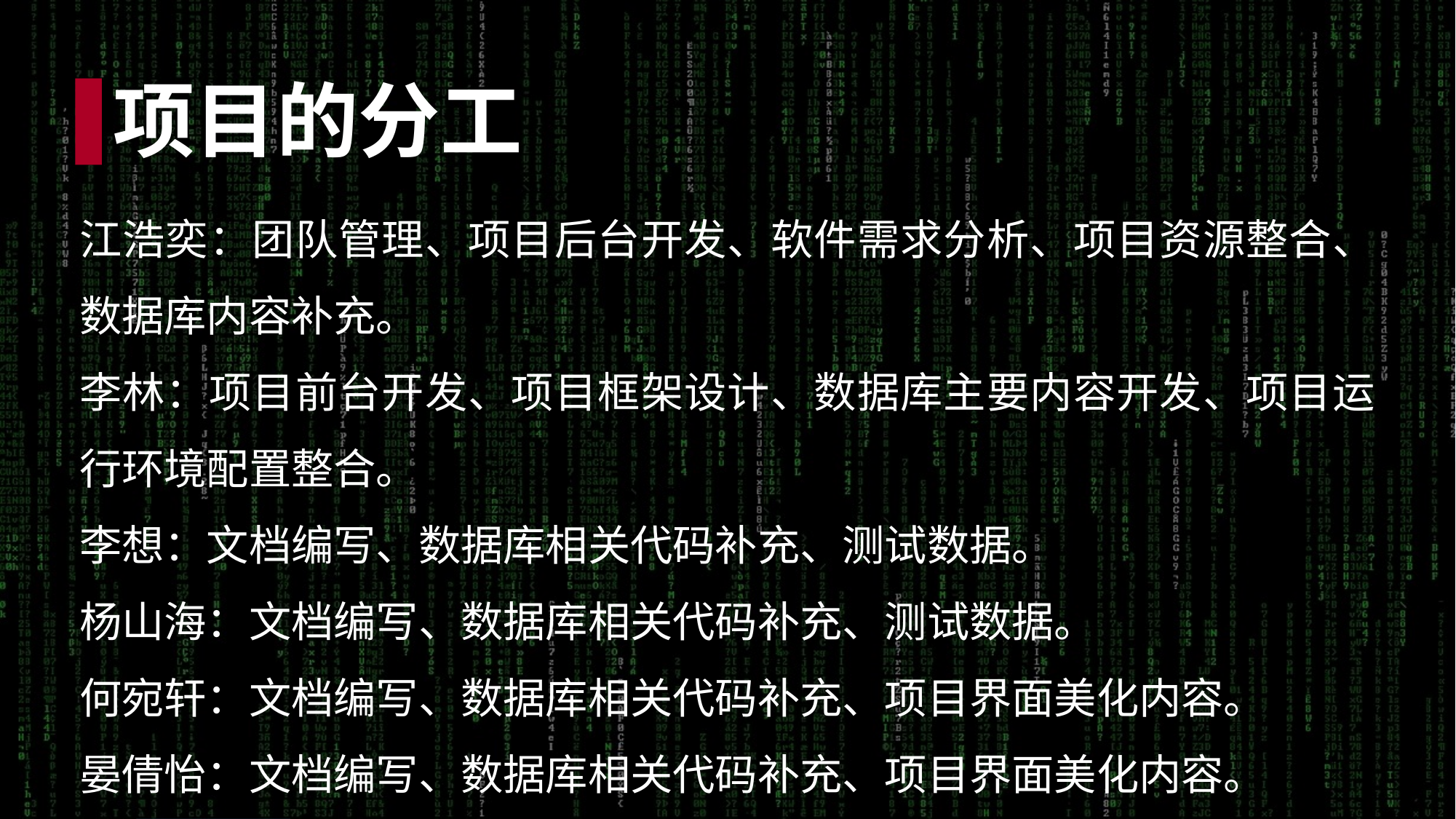

项目的分工

江浩奕：团队管理、项目后台开发、软件需求分析、项目资源整合、数据库内容补充。
李林：项目前台开发、项目框架设计、数据库主要内容开发、项目运行环境配置整合。
李想：文档编写、数据库相关代码补充、测试数据。
杨山海：文档编写、数据库相关代码补充、测试数据。
何宛轩：文档编写、数据库相关代码补充、项目界面美化内容。
晏倩怡：文档编写、数据库相关代码补充、项目界面美化内容。